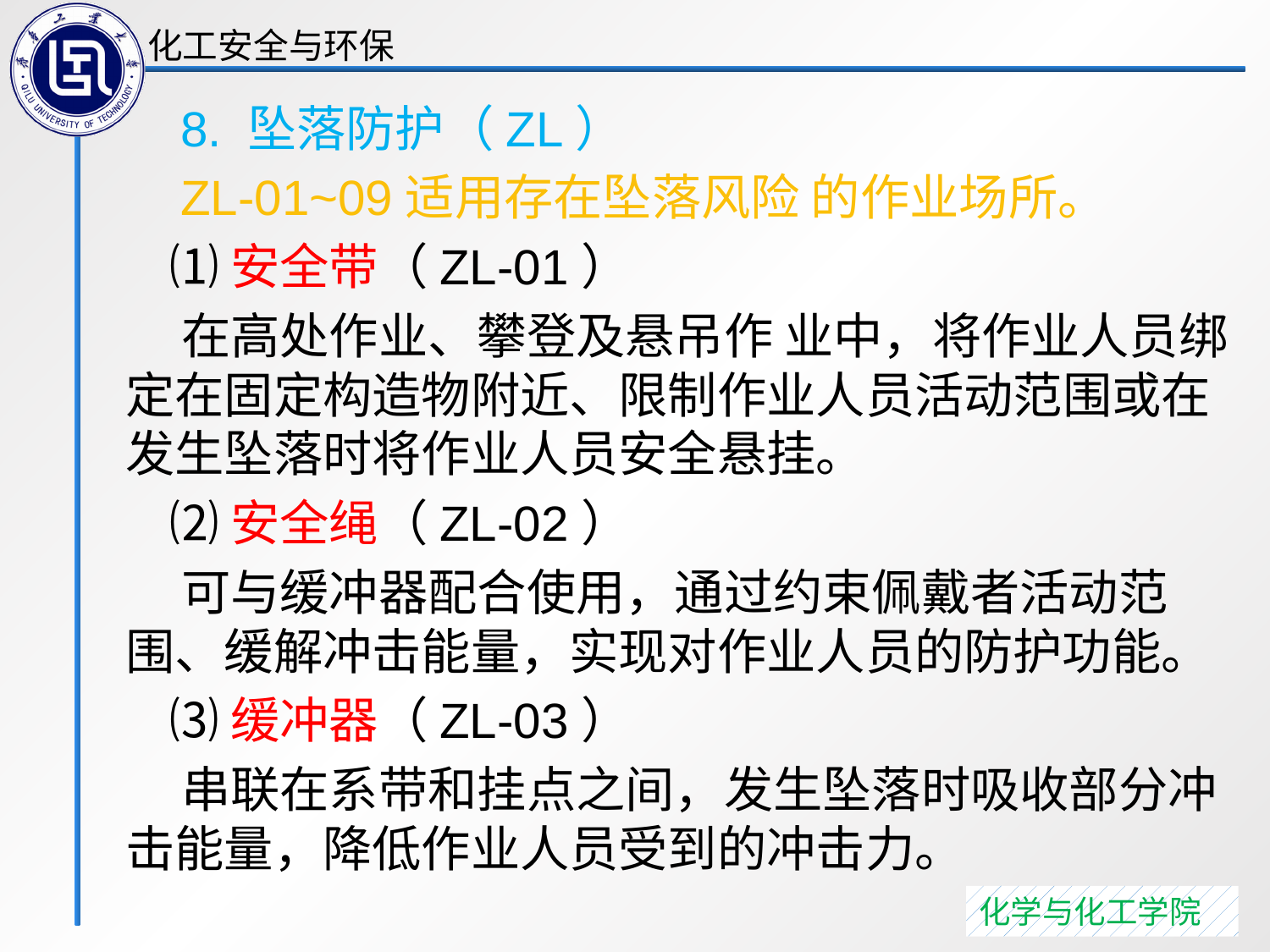

8. 坠落防护（ZL）
    ZL-01~09适用存在坠落风险 的作业场所。
    ⑴安全带（ZL-01）
    在高处作业、攀登及悬吊作 业中，将作业人员绑定在固定构造物附近、限制作业人员活动范围或在发生坠落时将作业人员安全悬挂。
    ⑵安全绳（ZL-02）
    可与缓冲器配合使用，通过约束佩戴者活动范围、缓解冲击能量，实现对作业人员的防护功能。
    ⑶缓冲器（ZL-03）
    串联在系带和挂点之间，发生坠落时吸收部分冲击能量，降低作业人员受到的冲击力。